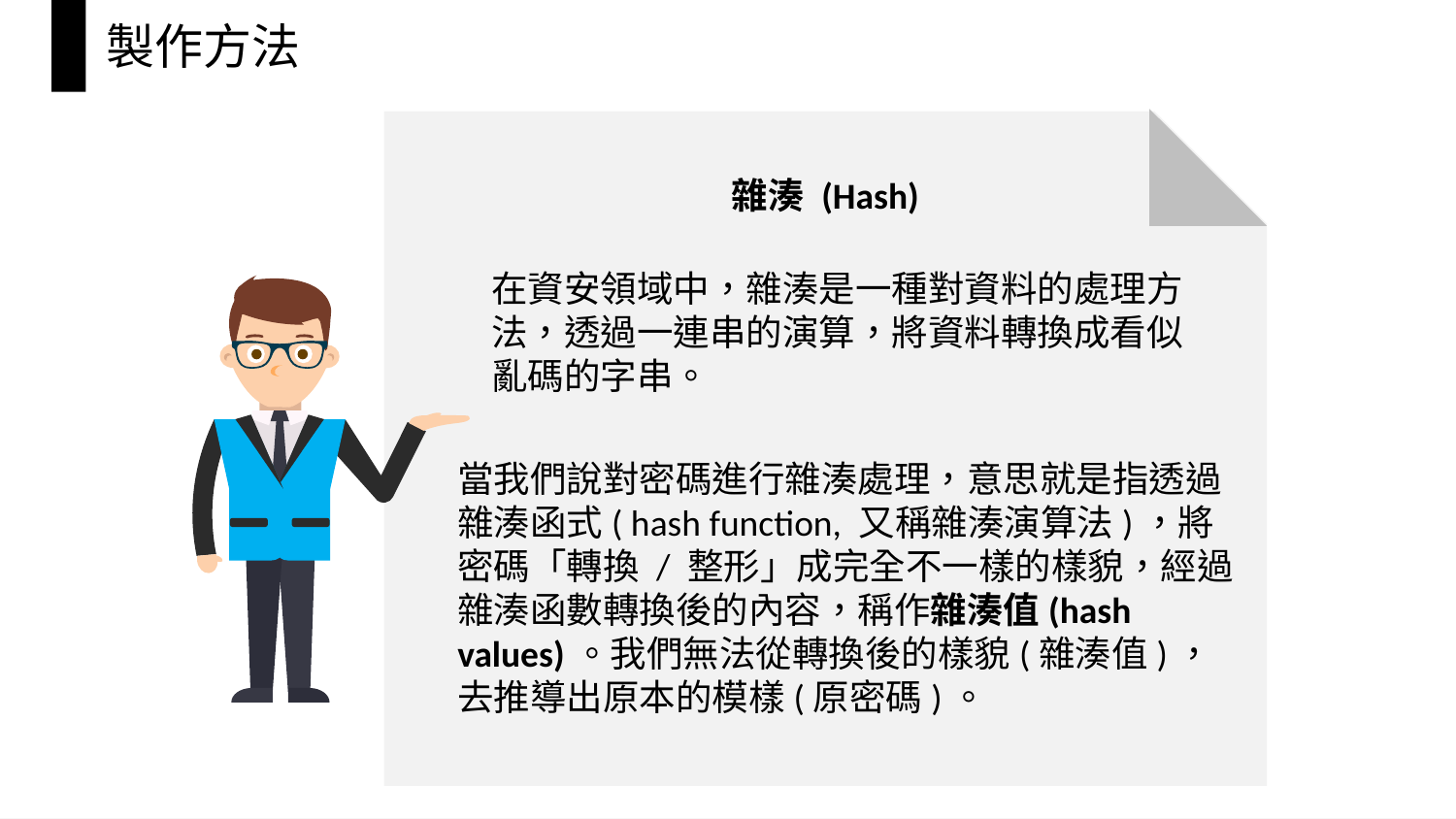

製作方法

雜湊 (Hash)
在資安領域中，雜湊是一種對資料的處理方法，透過一連串的演算，將資料轉換成看似亂碼的字串。

當我們說對密碼進行雜湊處理，意思就是指透過雜湊函式( hash function, 又稱雜湊演算法)，將密碼「轉換 / 整形」成完全不一樣的樣貌，經過雜湊函數轉換後的內容，稱作雜湊值(hash values)。我們無法從轉換後的樣貌(雜湊值)，去推導出原本的模樣(原密碼)。